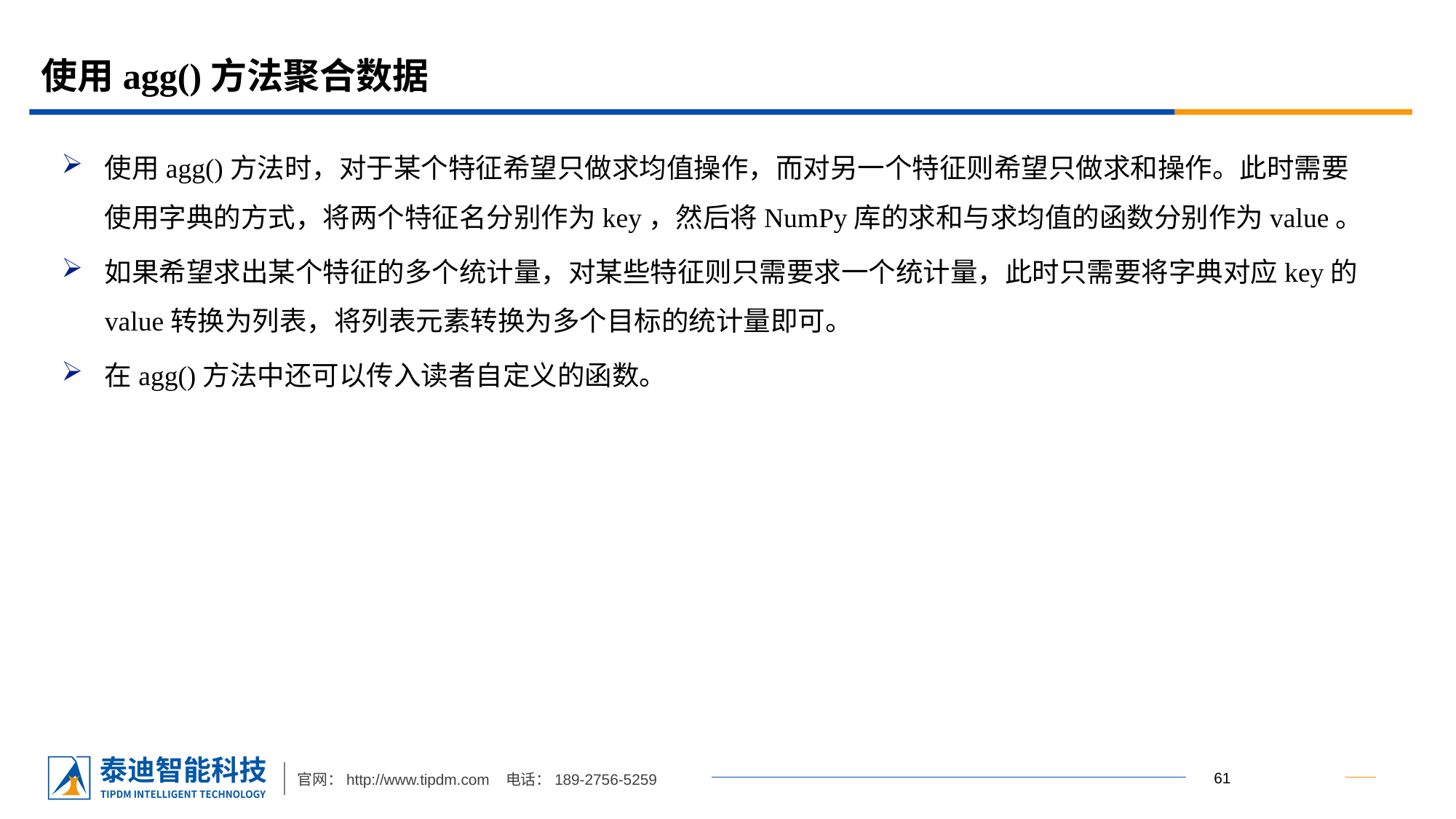

# 使用agg()方法聚合数据
使用agg()方法时，对于某个特征希望只做求均值操作，而对另一个特征则希望只做求和操作。此时需要使用字典的方式，将两个特征名分别作为key，然后将NumPy库的求和与求均值的函数分别作为value。
如果希望求出某个特征的多个统计量，对某些特征则只需要求一个统计量，此时只需要将字典对应key的value转换为列表，将列表元素转换为多个目标的统计量即可。
在agg()方法中还可以传入读者自定义的函数。